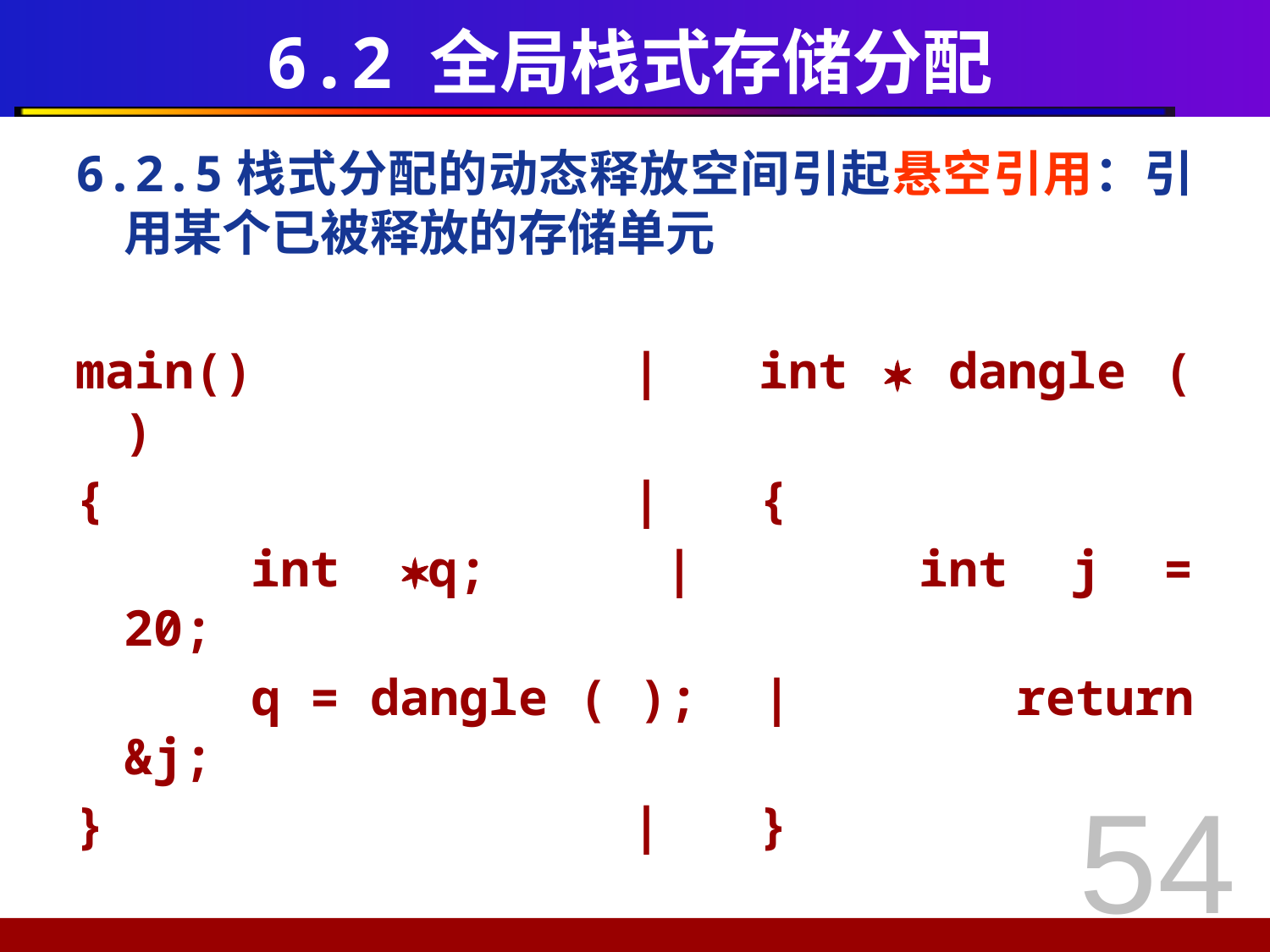

# 6.2 全局栈式存储分配
6.2.5栈式分配的动态释放空间引起悬空引用：引用某个已被释放的存储单元

main()			|	int ∗ dangle ( )
{					|	{
		int ∗q;		|		int j = 20;
		q = dangle ( );	|		return &j;
}					|	}

54